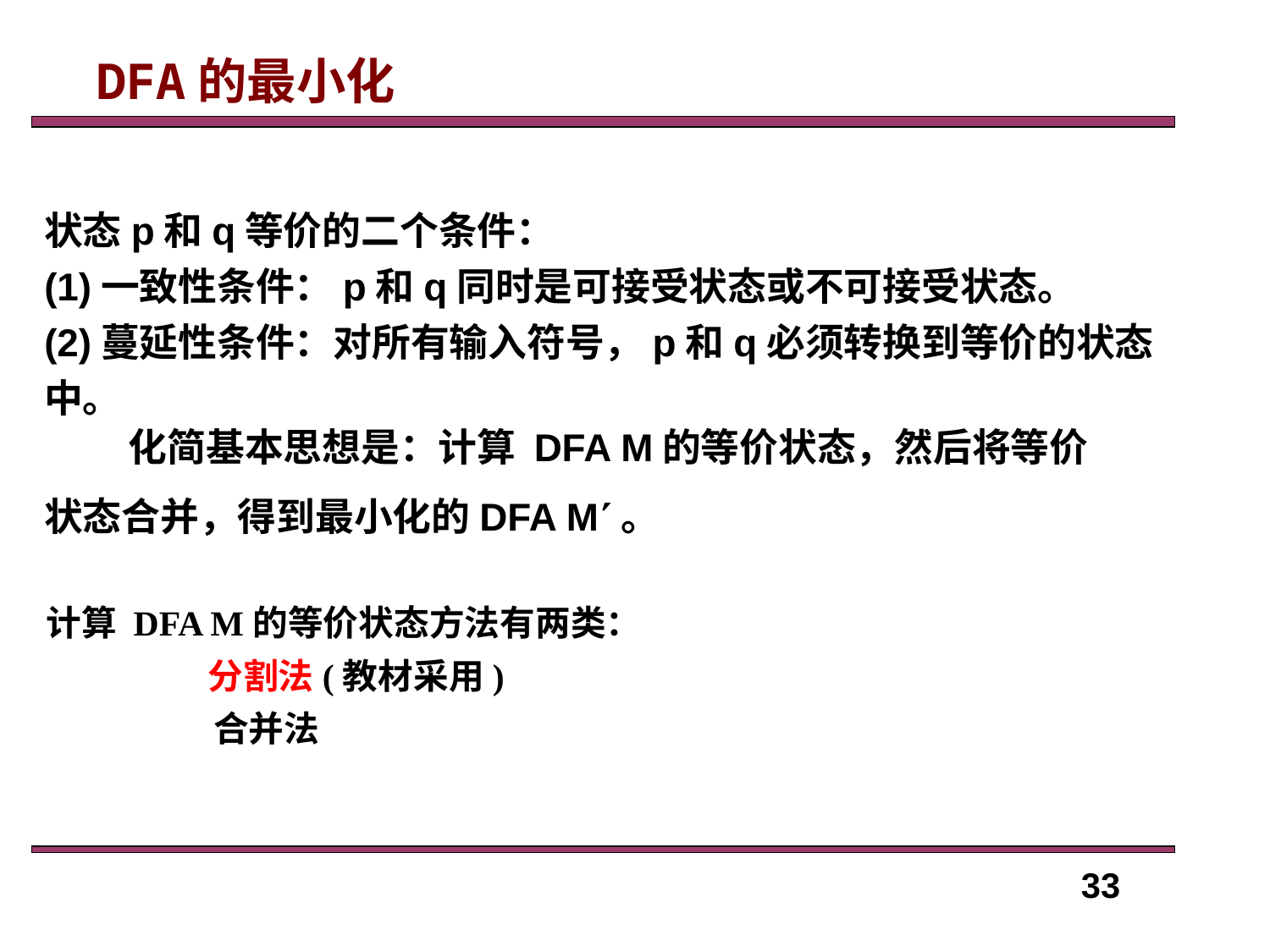

DFA的最小化
状态p和q等价的二个条件：
(1)一致性条件：p和q同时是可接受状态或不可接受状态。
(2)蔓延性条件：对所有输入符号，p和q必须转换到等价的状态中。
化简基本思想是：计算 DFA M的等价状态，然后将等价状态合并，得到最小化的DFA M′。
计算 DFA M的等价状态方法有两类：
  分割法(教材采用)
                    合并法
33